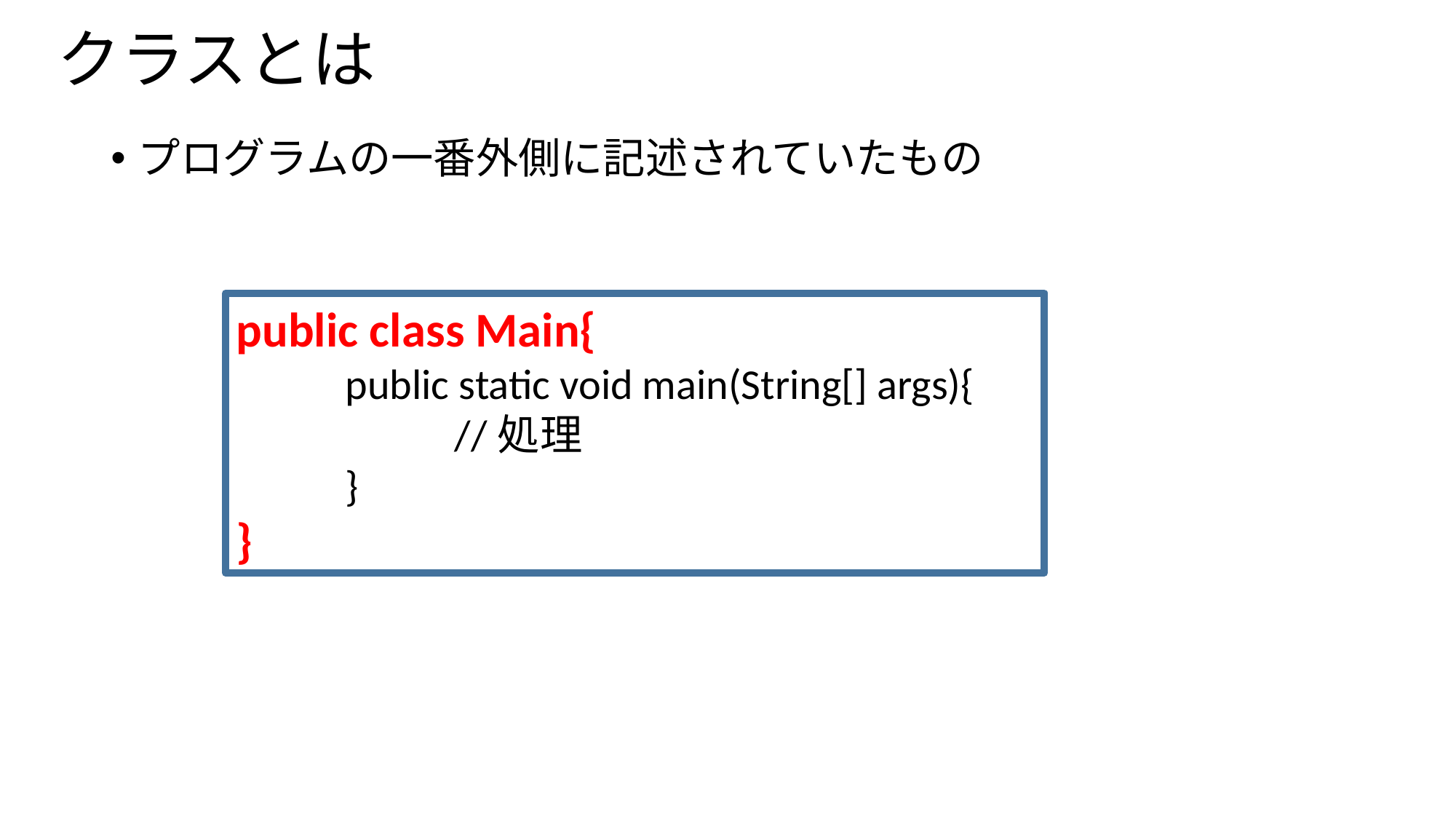

# クラスとは
プログラムの一番外側に記述されていたもの

public class Main{
	public static void main(String[] args){
		//処理
	}
}